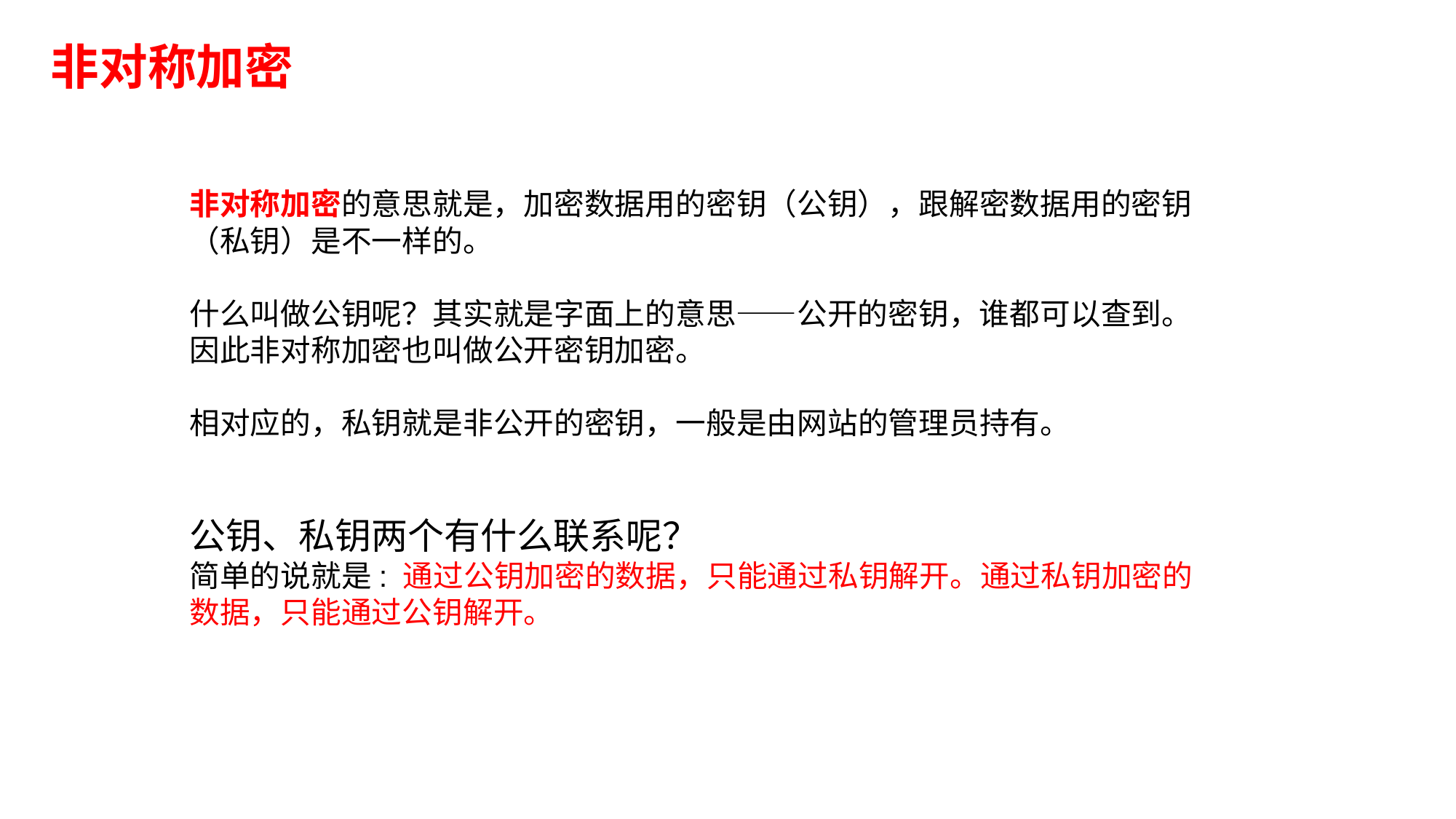

# 非对称加密
非对称加密的意思就是，加密数据用的密钥（公钥），跟解密数据用的密钥（私钥）是不一样的。

什么叫做公钥呢？其实就是字面上的意思——公开的密钥，谁都可以查到。因此非对称加密也叫做公开密钥加密。

相对应的，私钥就是非公开的密钥，一般是由网站的管理员持有。

公钥、私钥两个有什么联系呢？
简单的说就是: 通过公钥加密的数据，只能通过私钥解开。通过私钥加密的数据，只能通过公钥解开。